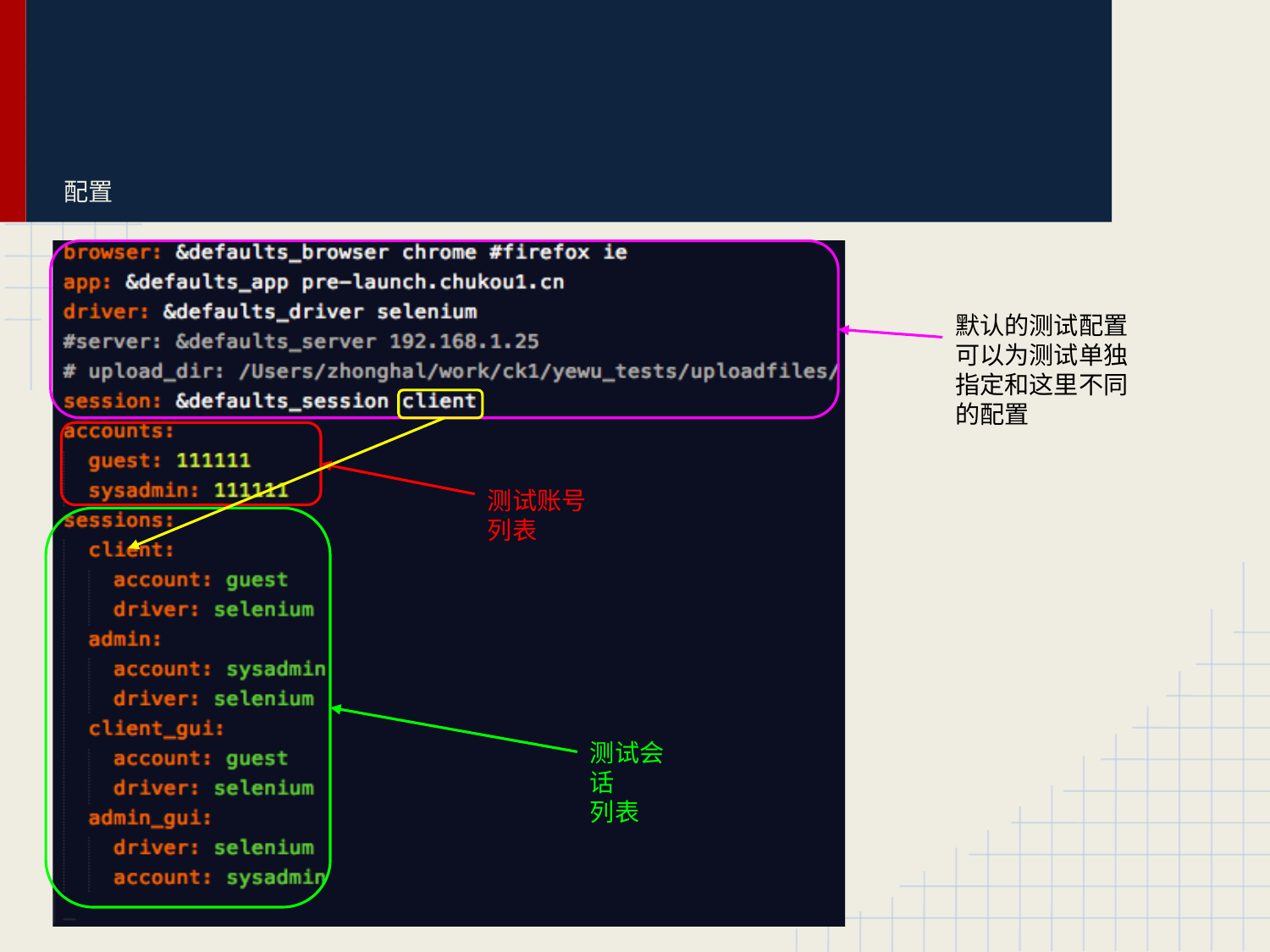

# 配置

默认的测试配置
可以为测试单独指定和这里不同的配置

测试账号列表

测试会话
列表